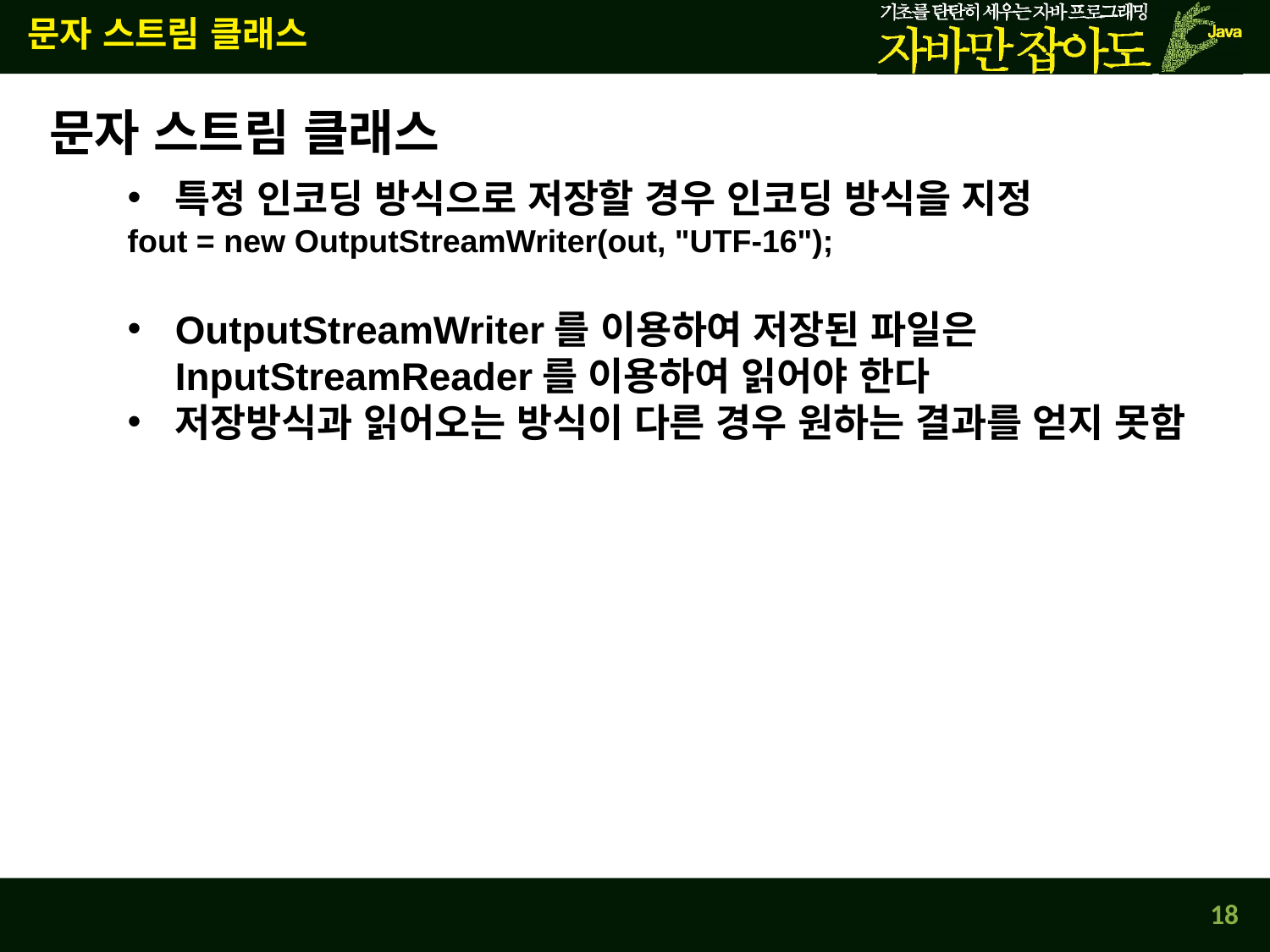

문자 스트림 클래스
문자 스트림 클래스
특정 인코딩 방식으로 저장할 경우 인코딩 방식을 지정
fout = new OutputStreamWriter(out, "UTF-16");

OutputStreamWriter를 이용하여 저장된 파일은
InputStreamReader를 이용하여 읽어야 한다
저장방식과 읽어오는 방식이 다른 경우 원하는 결과를 얻지 못함
18